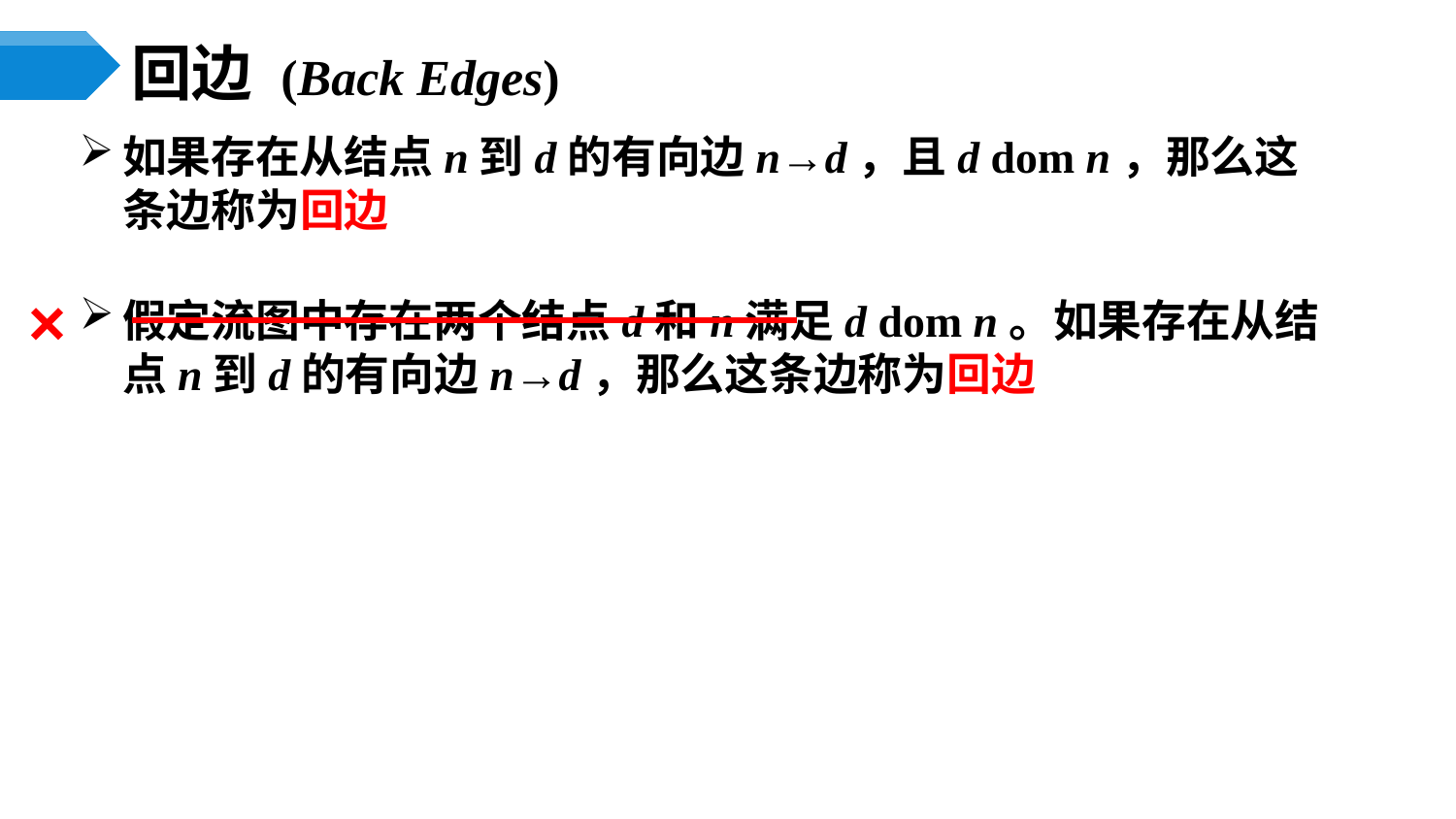

# 回边 (Back Edges)
如果存在从结点n到d的有向边n→d，且d dom n，那么这条边称为回边

×
假定流图中存在两个结点d和n满足d dom n。如果存在从结点n到d的有向边n→d，那么这条边称为回边